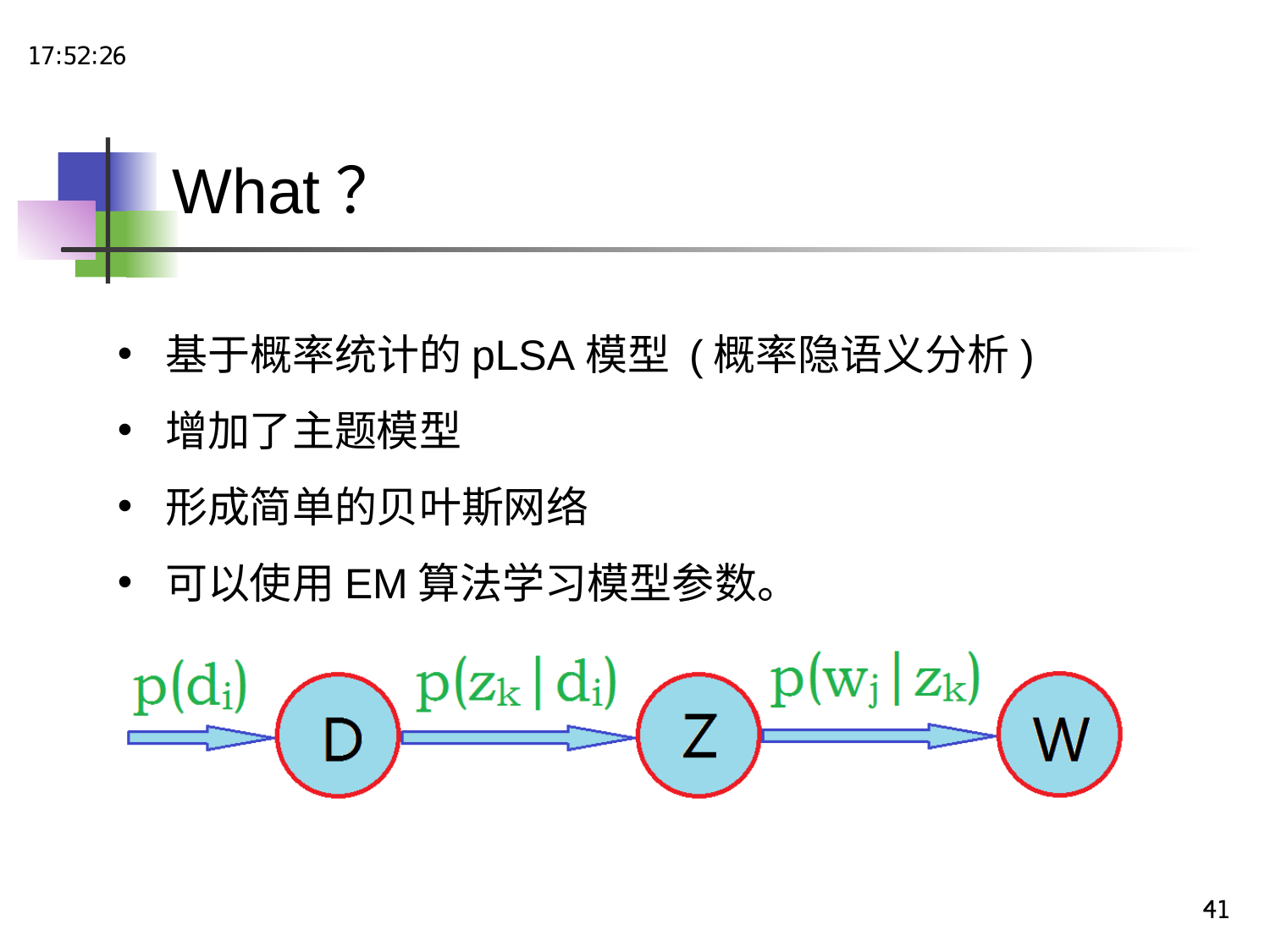

17:52:26
# What？
基于概率统计的pLSA模型 (概率隐语义分析)
增加了主题模型
形成简单的贝叶斯网络
可以使用EM算法学习模型参数。

41